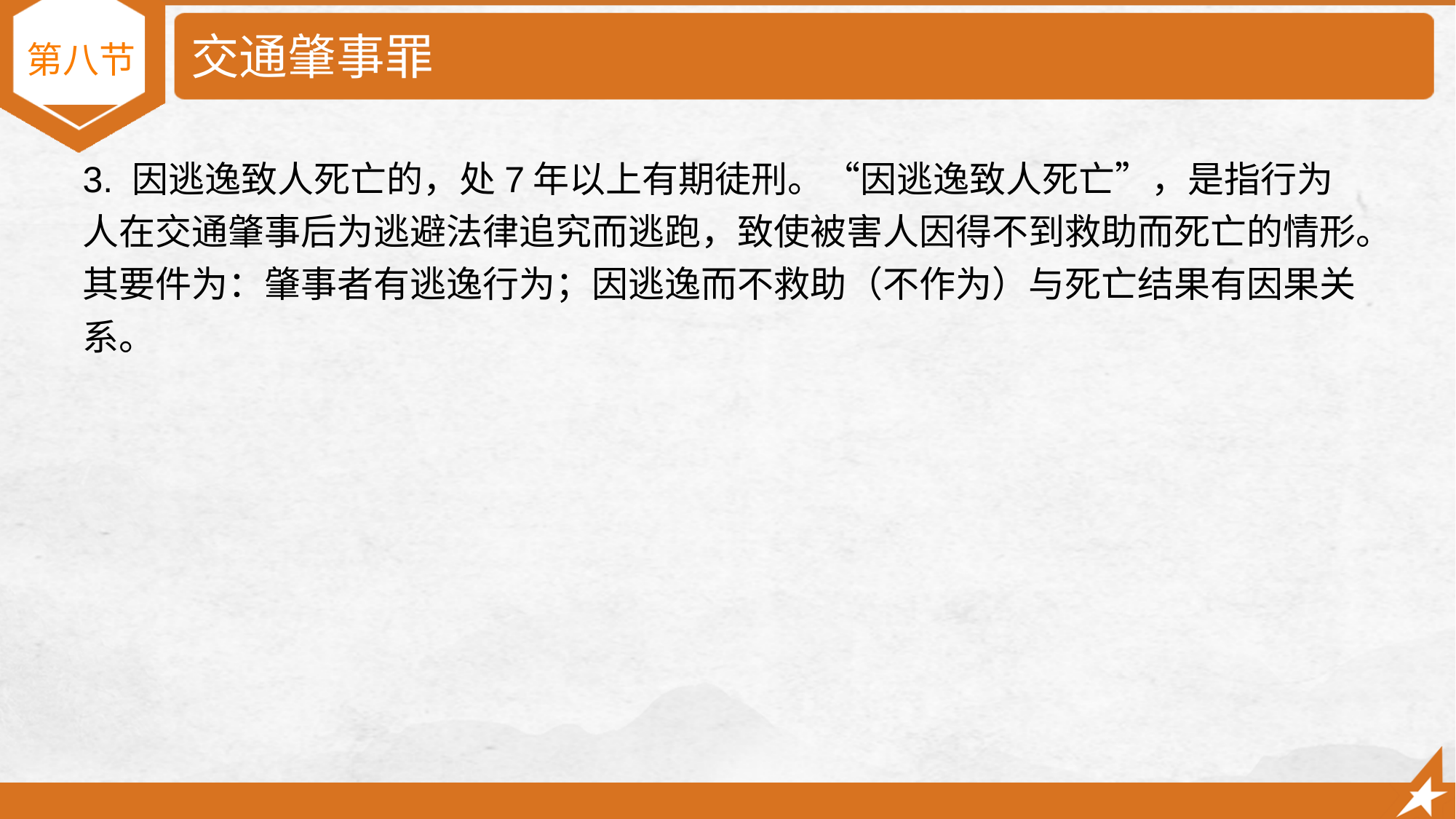

# 交通肇事罪
第八节
3. 因逃逸致人死亡的，处7年以上有期徒刑。“因逃逸致人死亡”，是指行为人在交通肇事后为逃避法律追究而逃跑，致使被害人因得不到救助而死亡的情形。其要件为：肇事者有逃逸行为；因逃逸而不救助（不作为）与死亡结果有因果关系。